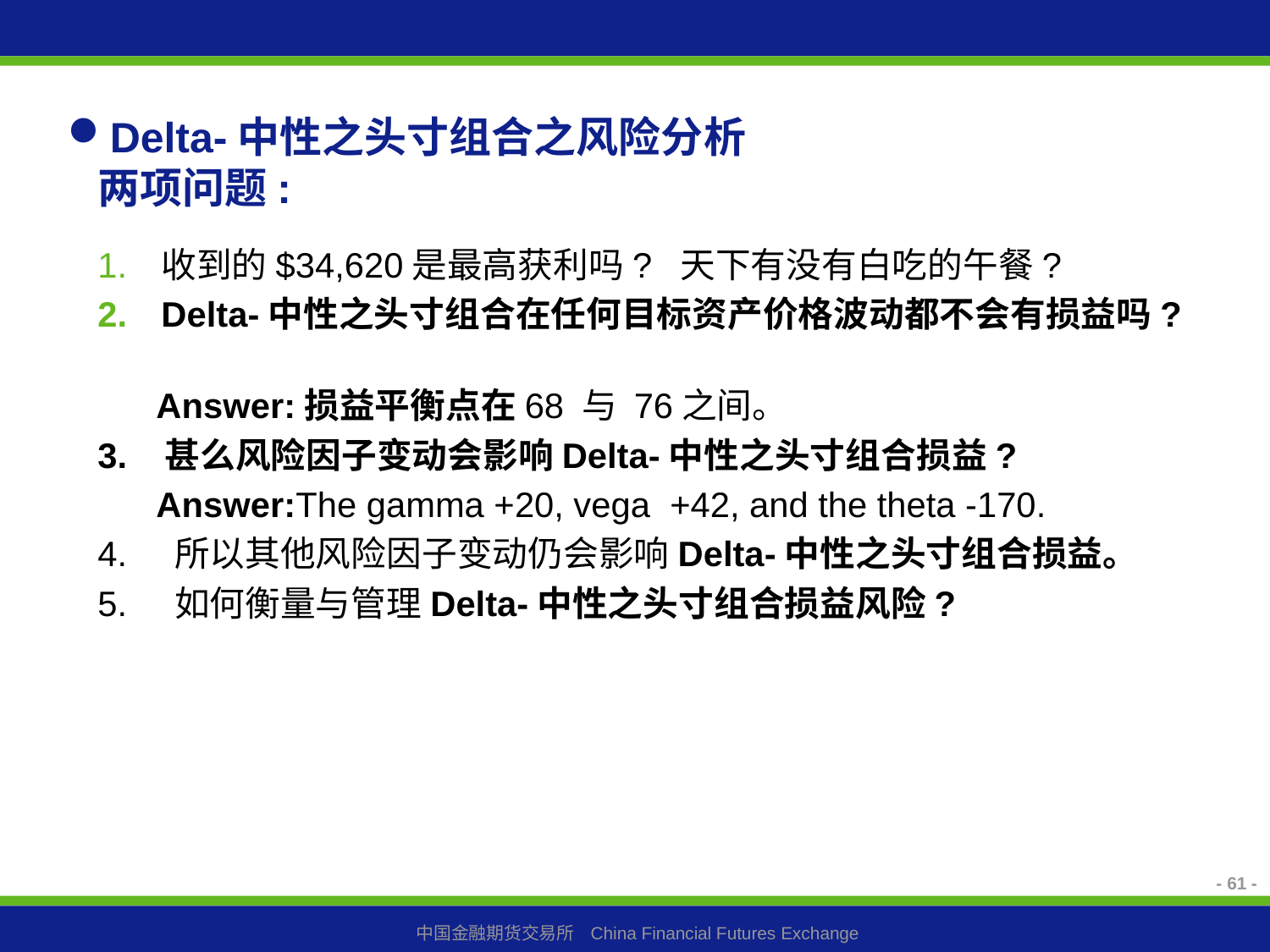

# Delta-中性之头寸组合之风险分析 两项问题:
收到的$34,620是最高获利吗?  天下有没有白吃的午餐?
Delta-中性之头寸组合在任何目标资产价格波动都不会有损益吗?
      Answer:损益平衡点在68 与 76之间。
3.   甚么风险因子变动会影响Delta-中性之头寸组合损益?
      Answer:The gamma +20, vega  +42, and the theta -170.
4.    所以其他风险因子变动仍会影响Delta-中性之头寸组合损益。
5.    如何衡量与管理Delta-中性之头寸组合损益风险?
- 61 -